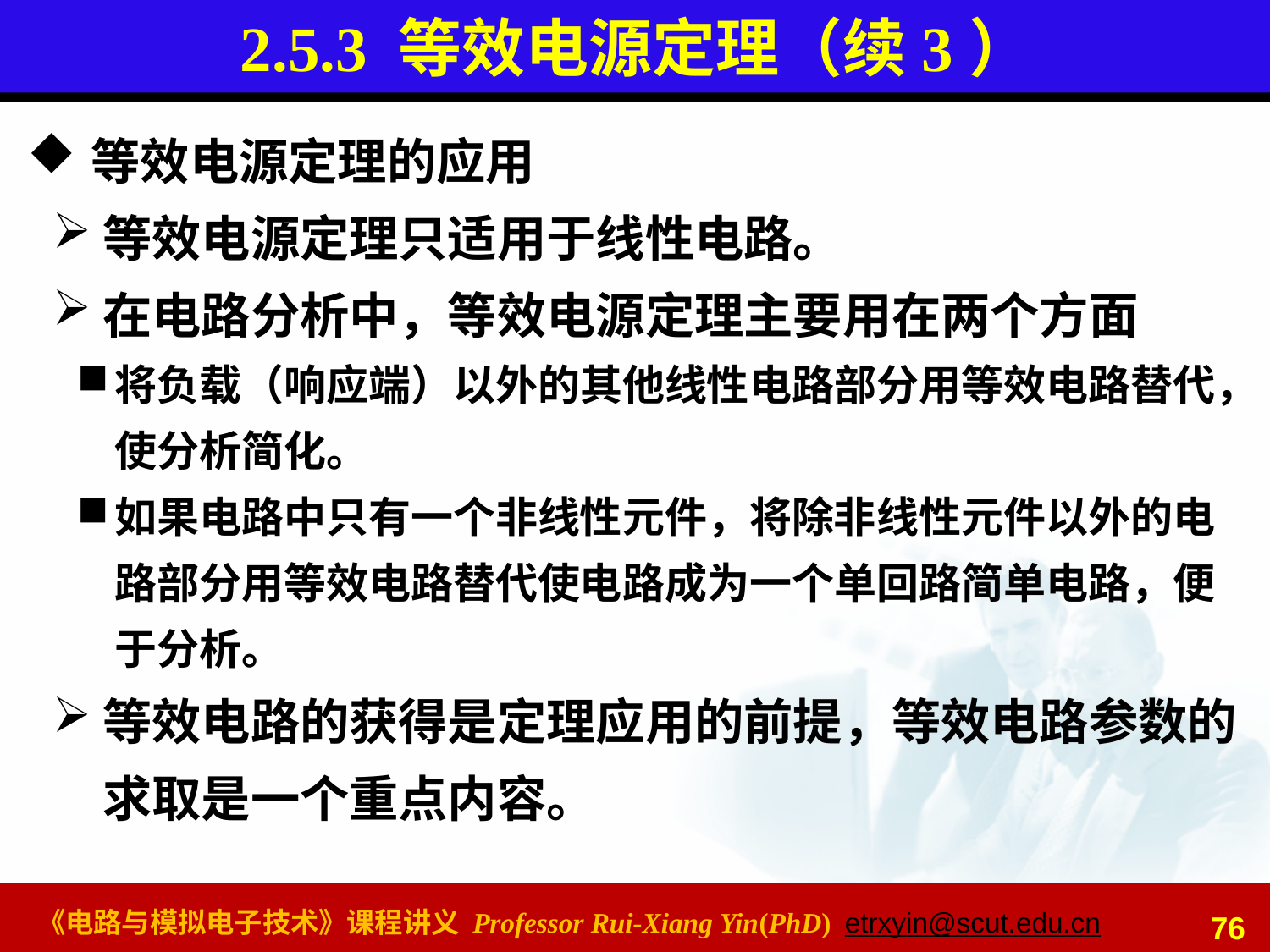

# 2.5.3 等效电源定理（续3）
等效电源定理的应用
等效电源定理只适用于线性电路。
在电路分析中，等效电源定理主要用在两个方面
将负载（响应端）以外的其他线性电路部分用等效电路替代，使分析简化。
如果电路中只有一个非线性元件，将除非线性元件以外的电路部分用等效电路替代使电路成为一个单回路简单电路，便于分析。
等效电路的获得是定理应用的前提，等效电路参数的求取是一个重点内容。

76